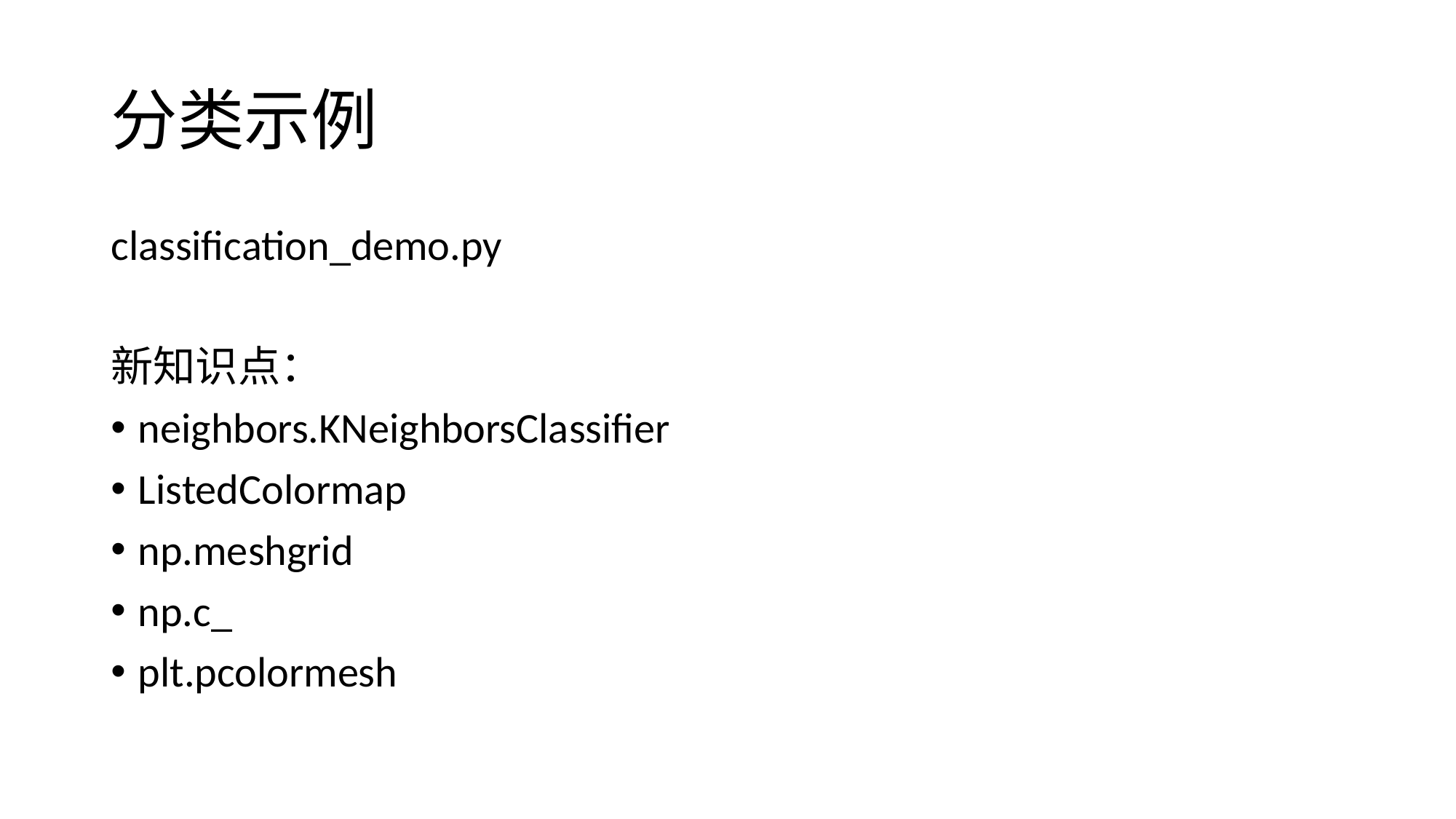

# 分类示例
classification_demo.py

新知识点：
neighbors.KNeighborsClassifier
ListedColormap
np.meshgrid
np.c_
plt.pcolormesh